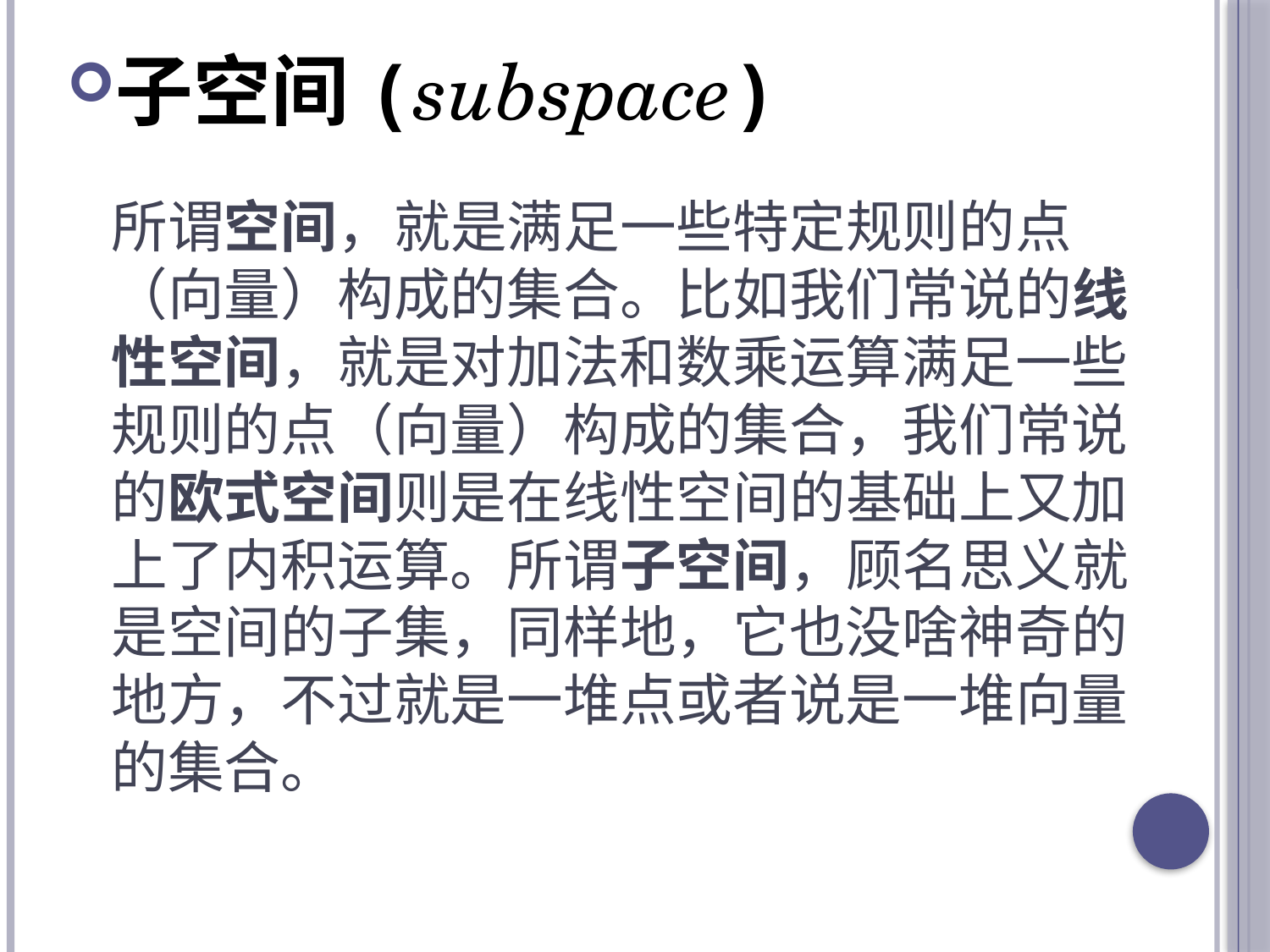

子空间(subspace)

所谓空间，就是满足一些特定规则的点（向量）构成的集合。比如我们常说的线性空间，就是对加法和数乘运算满足一些规则的点（向量）构成的集合，我们常说的欧式空间则是在线性空间的基础上又加上了内积运算。所谓子空间，顾名思义就是空间的子集，同样地，它也没啥神奇的地方，不过就是一堆点或者说是一堆向量的集合。